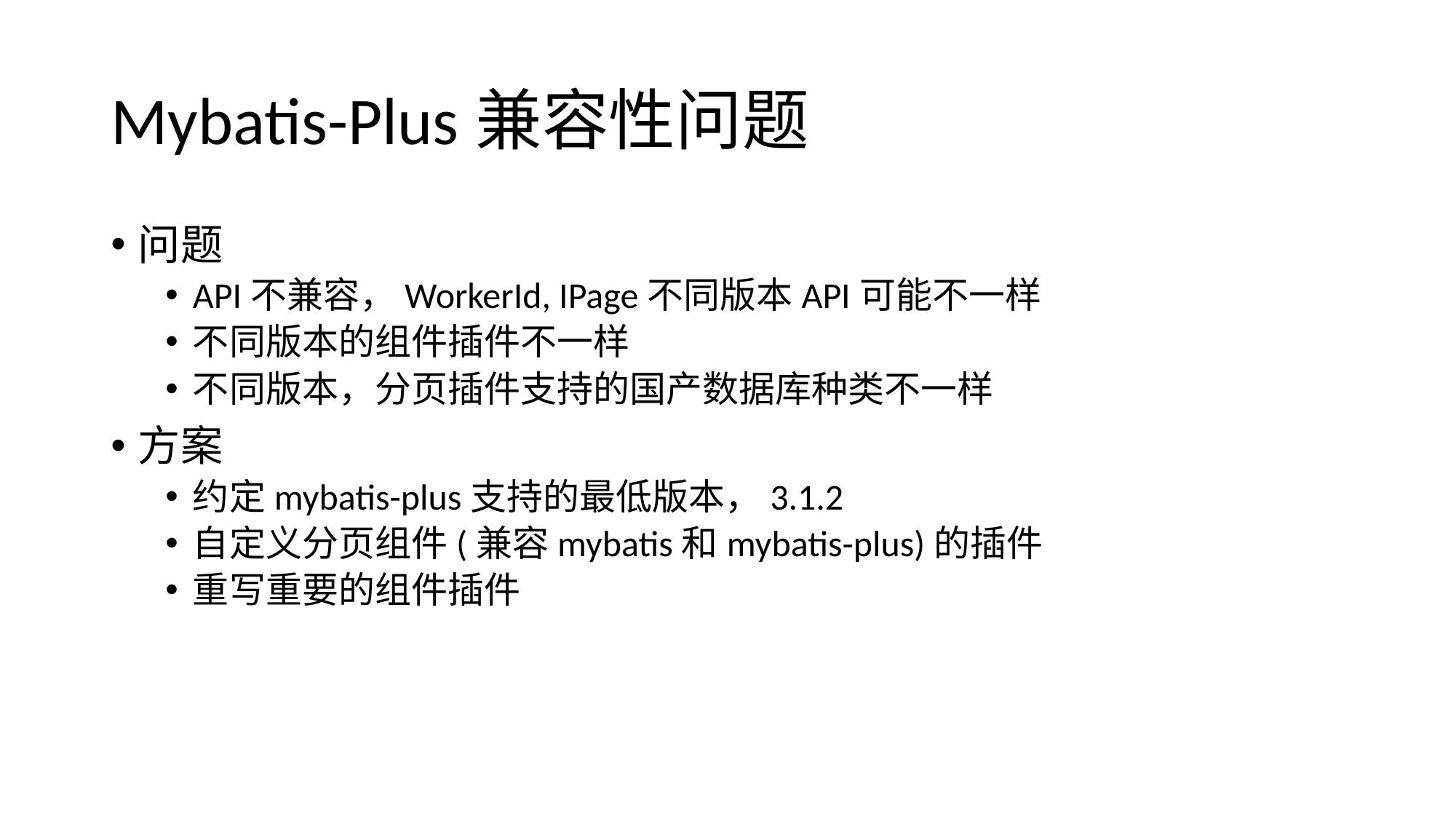

# Mybatis-Plus兼容性问题
问题
API不兼容，WorkerId, IPage不同版本API可能不一样
不同版本的组件插件不一样
不同版本，分页插件支持的国产数据库种类不一样
方案
约定mybatis-plus支持的最低版本，3.1.2
自定义分页组件(兼容mybatis和mybatis-plus)的插件
重写重要的组件插件